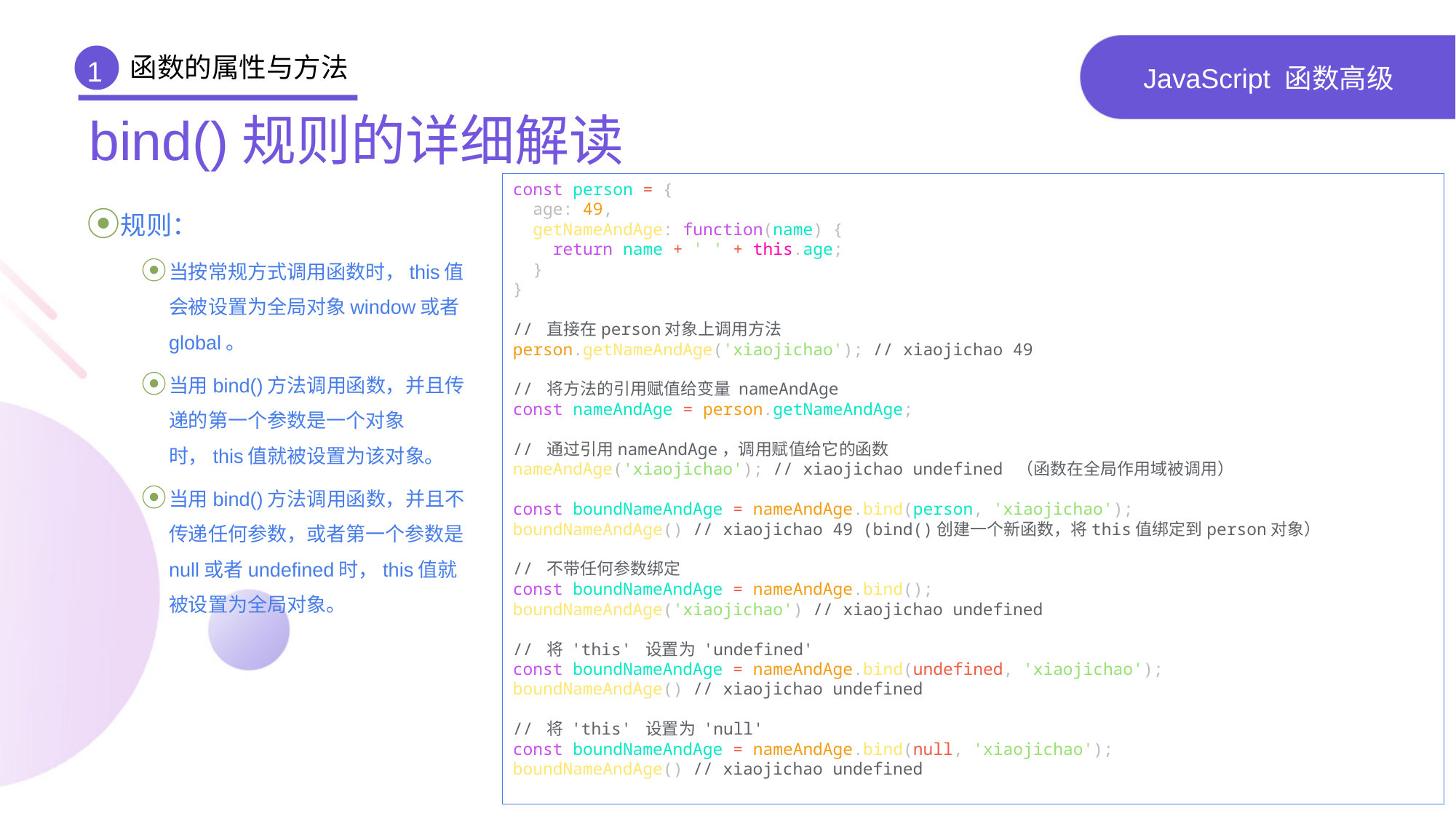

函数的属性与方法
1
# JavaScript 函数高级
bind()规则的详细解读
const person = {
  age: 49,
  getNameAndAge: function(name) {
    return name + ' ' + this.age;
  }
}
// 直接在person对象上调用方法
person.getNameAndAge('xiaojichao'); // xiaojichao 49
// 将方法的引用赋值给变量 nameAndAge
const nameAndAge = person.getNameAndAge;
// 通过引用nameAndAge，调用赋值给它的函数
nameAndAge('xiaojichao'); // xiaojichao undefined （函数在全局作用域被调用）
const boundNameAndAge = nameAndAge.bind(person, 'xiaojichao');
boundNameAndAge() // xiaojichao 49 (bind()创建一个新函数，将this值绑定到person对象）
// 不带任何参数绑定
const boundNameAndAge = nameAndAge.bind();
boundNameAndAge('xiaojichao') // xiaojichao undefined
// 将 'this' 设置为 'undefined'
const boundNameAndAge = nameAndAge.bind(undefined, 'xiaojichao');
boundNameAndAge() // xiaojichao undefined
// 将 'this' 设置为 'null'
const boundNameAndAge = nameAndAge.bind(null, 'xiaojichao');
boundNameAndAge() // xiaojichao undefined
规则：
当按常规方式调用函数时，this值会被设置为全局对象window或者global。
当用bind()方法调用函数，并且传递的第一个参数是一个对象时，this值就被设置为该对象。
当用bind()方法调用函数，并且不传递任何参数，或者第一个参数是null或者undefined时，this值就被设置为全局对象。